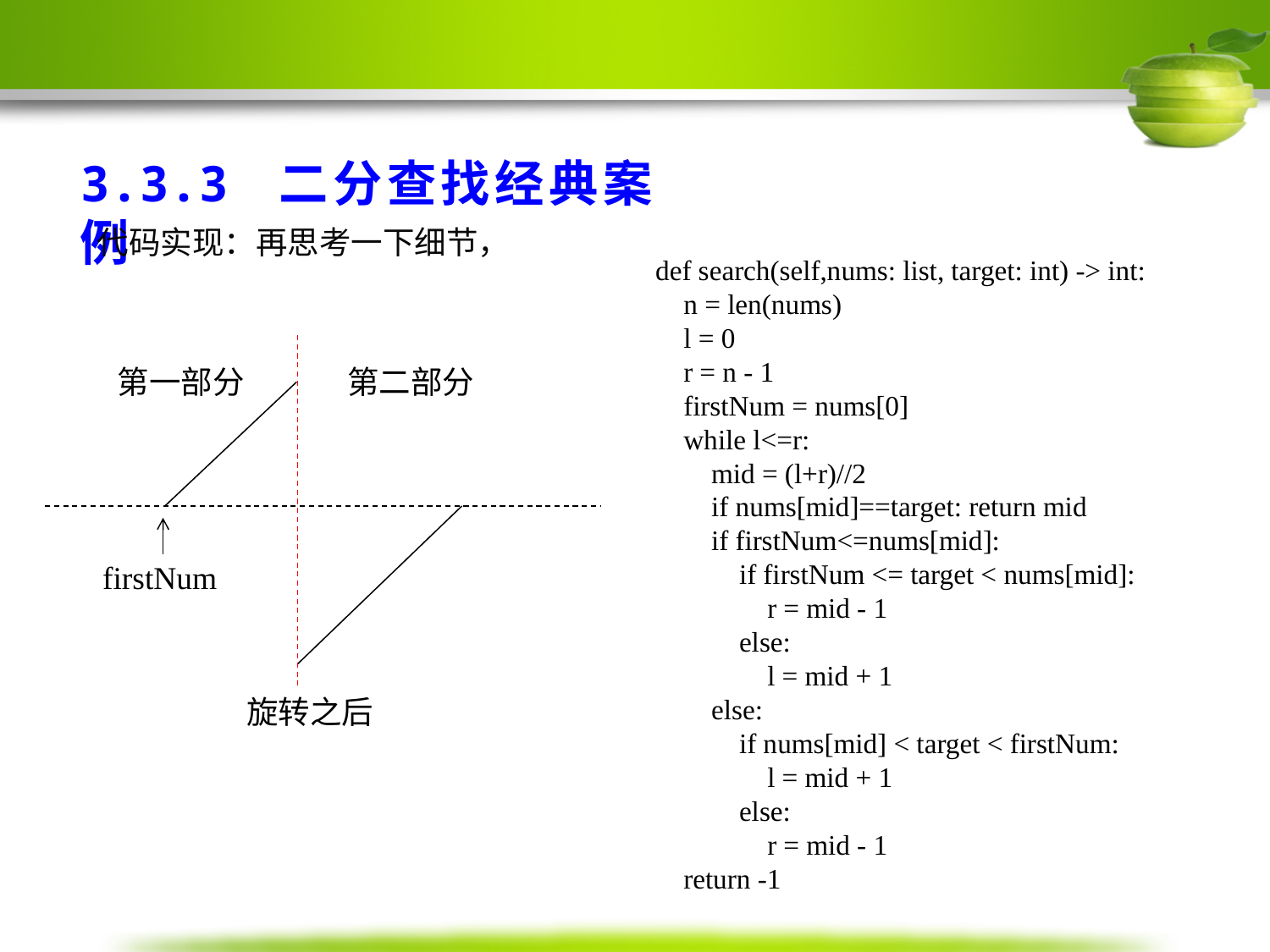

3.3.3 二分查找经典案例
代码实现：再思考一下细节，
    def search(self,nums: list, target: int) -> int:
        n = len(nums)
        l = 0
        r = n - 1
        firstNum = nums[0]
        while l<=r:
            mid = (l+r)//2
            if nums[mid]==target: return mid
            if firstNum<=nums[mid]:
                if firstNum <= target < nums[mid]:
                    r = mid - 1
                else:
                    l = mid + 1
            else:
                if nums[mid] < target < firstNum:
                    l = mid + 1
                else:
                    r = mid - 1
        return -1
第一部分
第二部分
firstNum
旋转之后